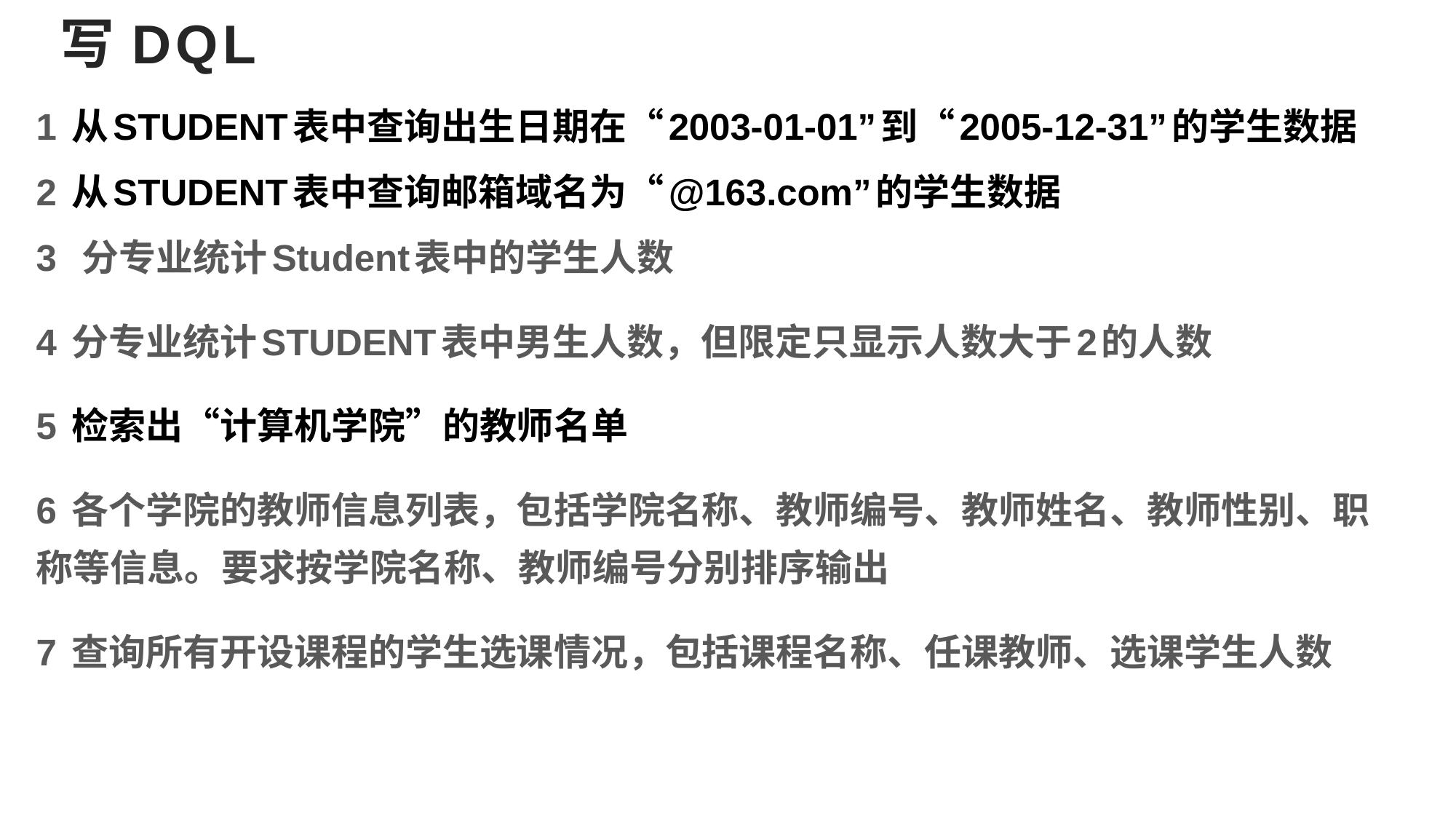

# 写DQL
1 从STUDENT表中查询出生日期在“2003-01-01”到“2005-12-31”的学生数据
2 从STUDENT表中查询邮箱域名为“@163.com”的学生数据
3  分专业统计Student表中的学生人数
4 分专业统计STUDENT表中男生人数，但限定只显示人数大于2的人数
5 检索出“计算机学院”的教师名单
6 各个学院的教师信息列表，包括学院名称、教师编号、教师姓名、教师性别、职称等信息。要求按学院名称、教师编号分别排序输出
7 查询所有开设课程的学生选课情况，包括课程名称、任课教师、选课学生人数